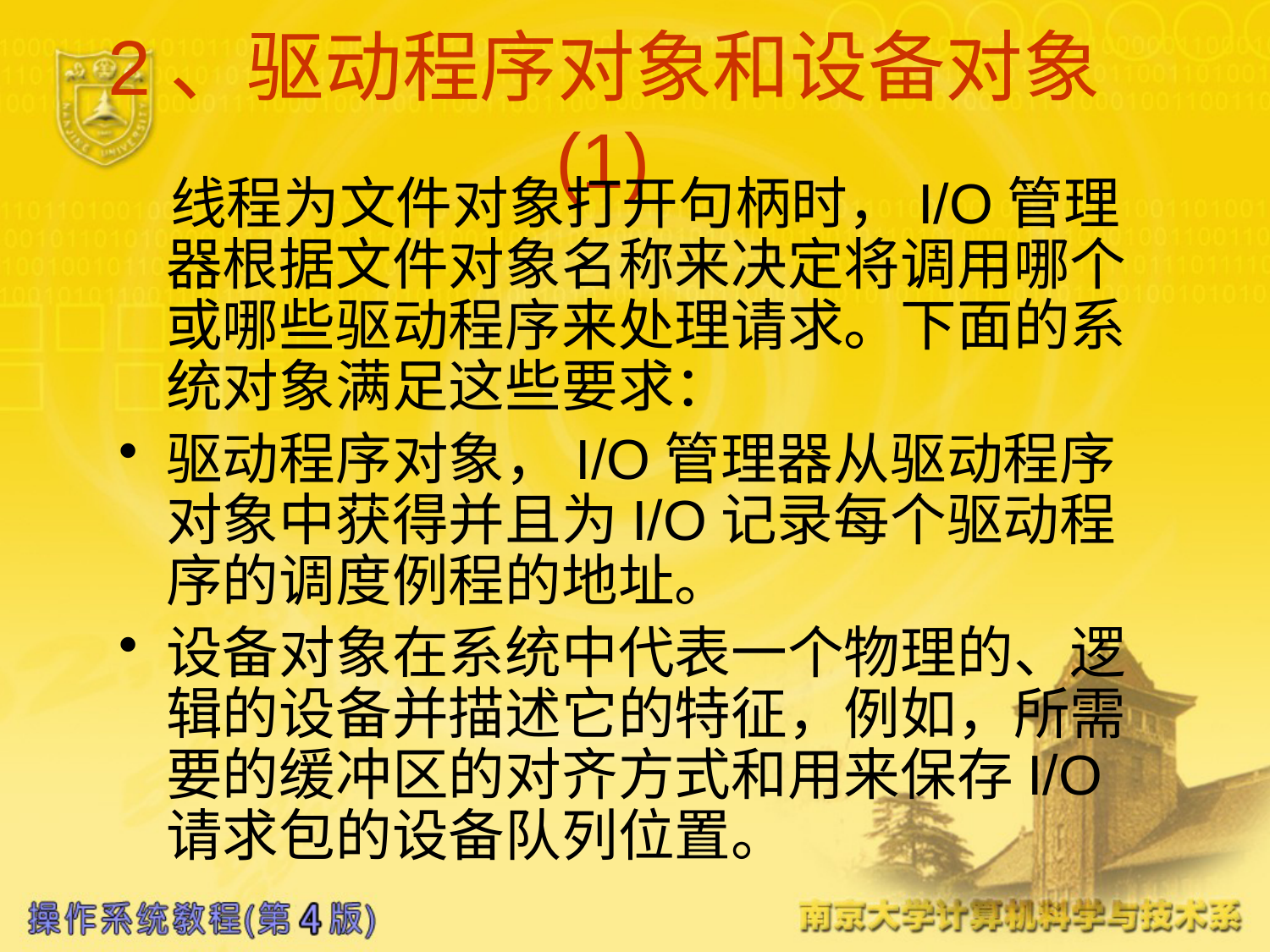

# 2、驱动程序对象和设备对象(1)
   线程为文件对象打开句柄时，I/O管理器根据文件对象名称来决定将调用哪个或哪些驱动程序来处理请求。下面的系统对象满足这些要求：
驱动程序对象，I/O管理器从驱动程序对象中获得并且为I/O记录每个驱动程序的调度例程的地址。
设备对象在系统中代表一个物理的、逻辑的设备并描述它的特征，例如，所需要的缓冲区的对齐方式和用来保存I/O请求包的设备队列位置。